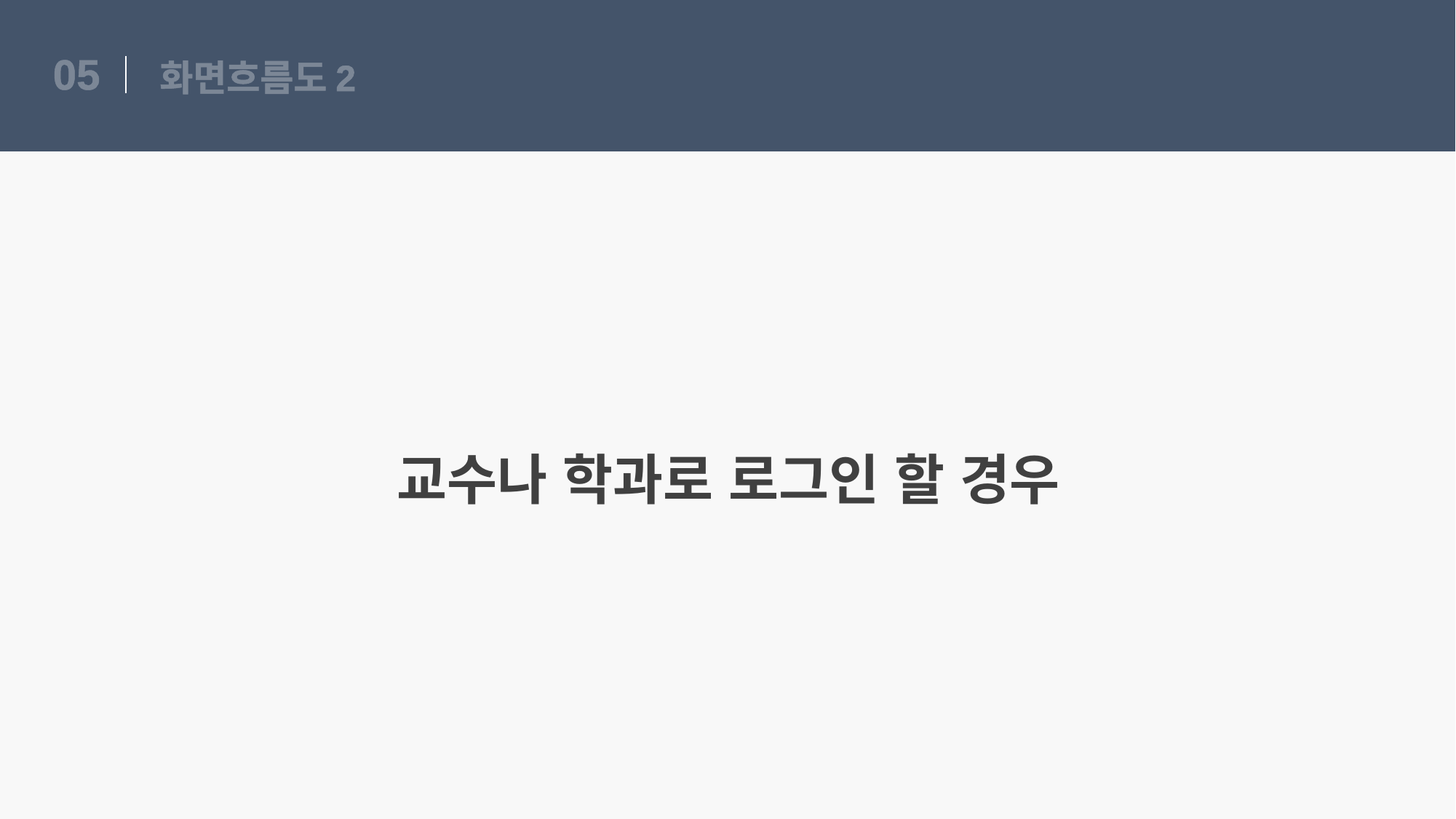

05
화면흐름도2
교수나 학과로 로그인 할 경우